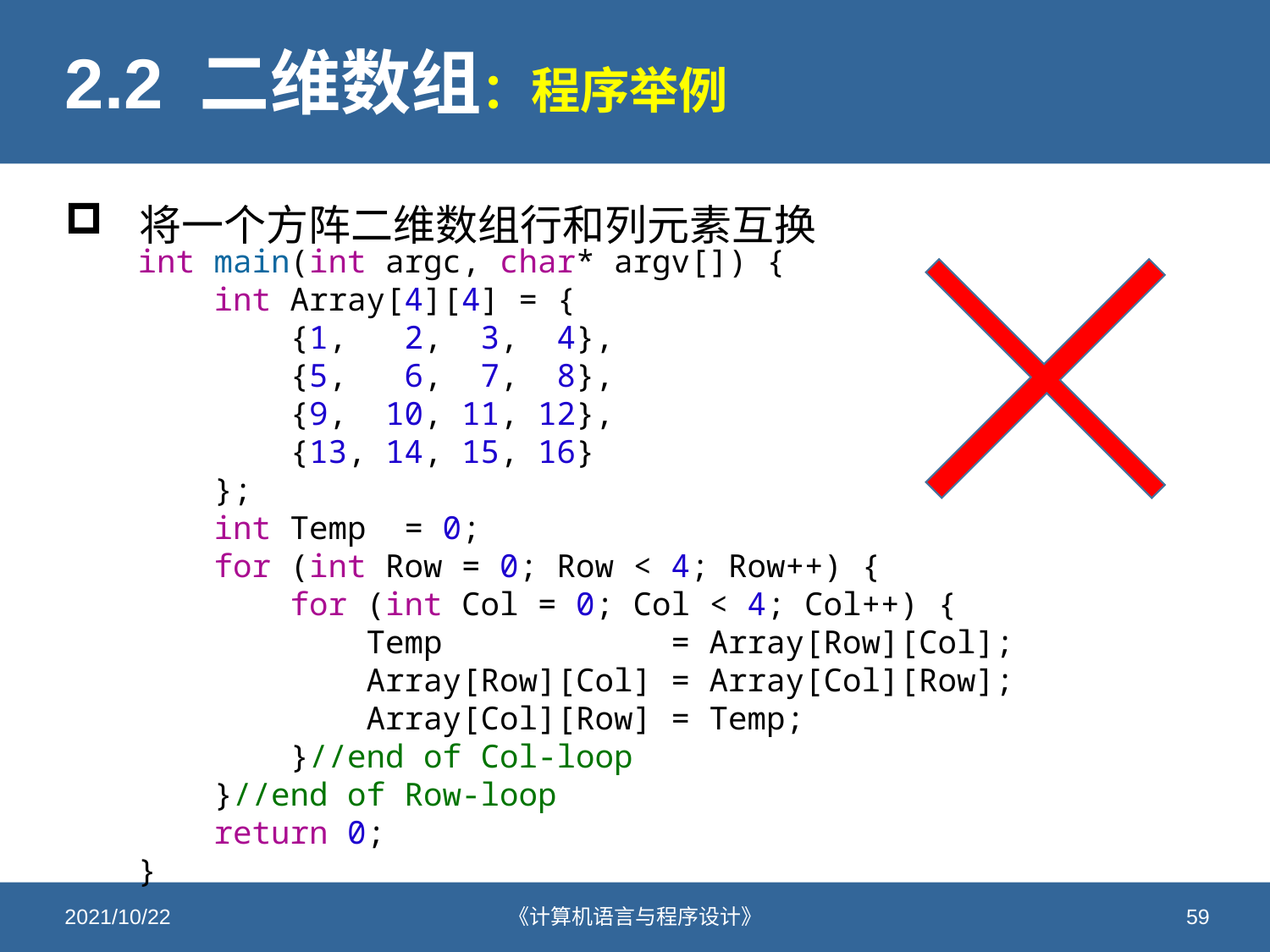

# 2.2 二维数组：程序举例
将一个方阵二维数组行和列元素互换

int main(int argc, char* argv[]) {
    int Array[4][4] = {
        {1,   2,  3,  4},
        {5,   6,  7,  8},
        {9,  10, 11, 12},
        {13, 14, 15, 16}
    };
    int Temp  = 0;
    for (int Row = 0; Row < 4; Row++) {
        for (int Col = 0; Col < 4; Col++) {
            Temp            = Array[Row][Col];
            Array[Row][Col] = Array[Col][Row];
            Array[Col][Row] = Temp;
        }//end of Col-loop
    }//end of Row-loop
    return 0;
}
2021/10/22
《计算机语言与程序设计》
59